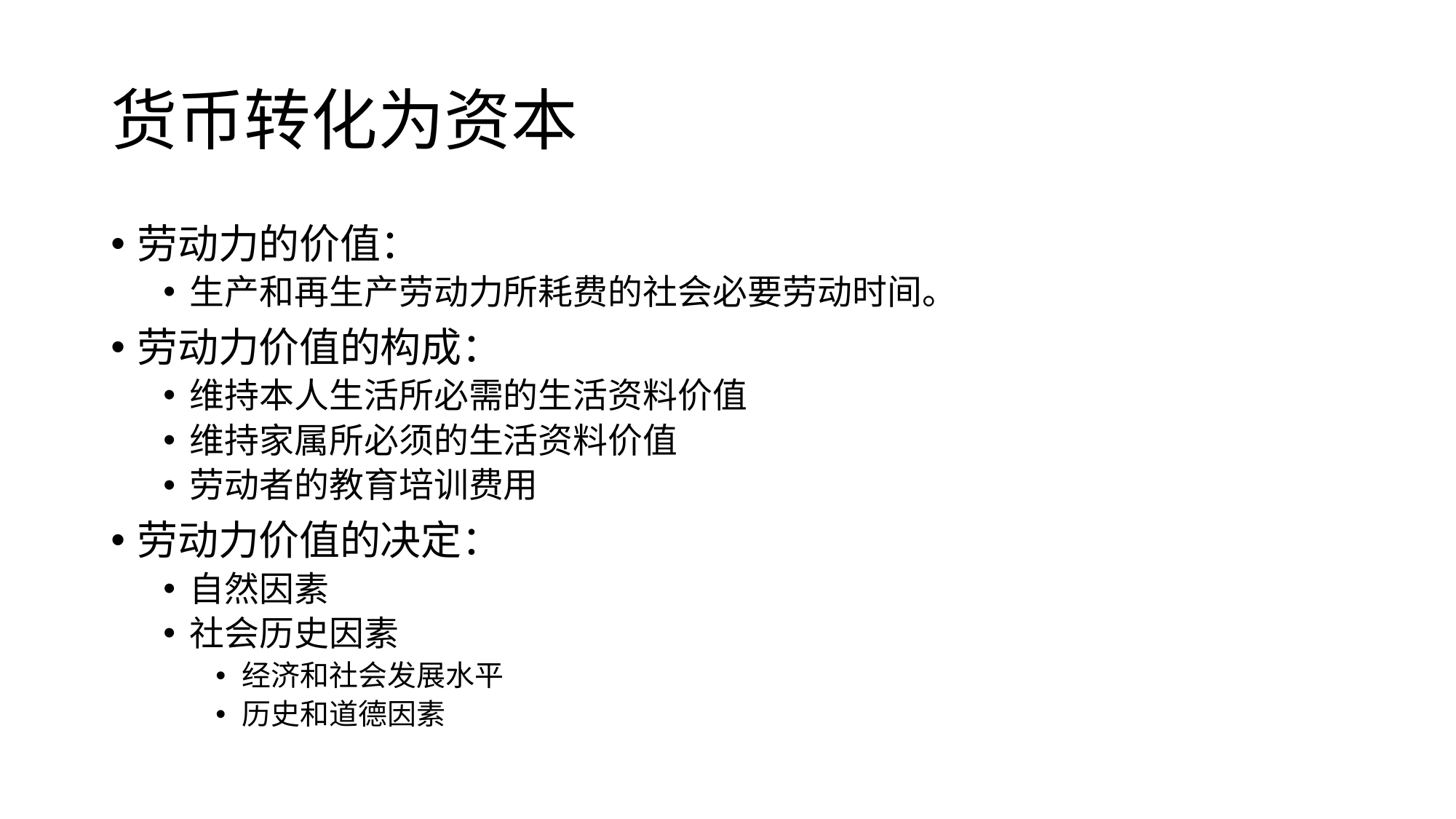

# 货币转化为资本
劳动力的价值：
生产和再生产劳动力所耗费的社会必要劳动时间。
劳动力价值的构成：
维持本人生活所必需的生活资料价值
维持家属所必须的生活资料价值
劳动者的教育培训费用
劳动力价值的决定：
自然因素
社会历史因素
经济和社会发展水平
历史和道德因素